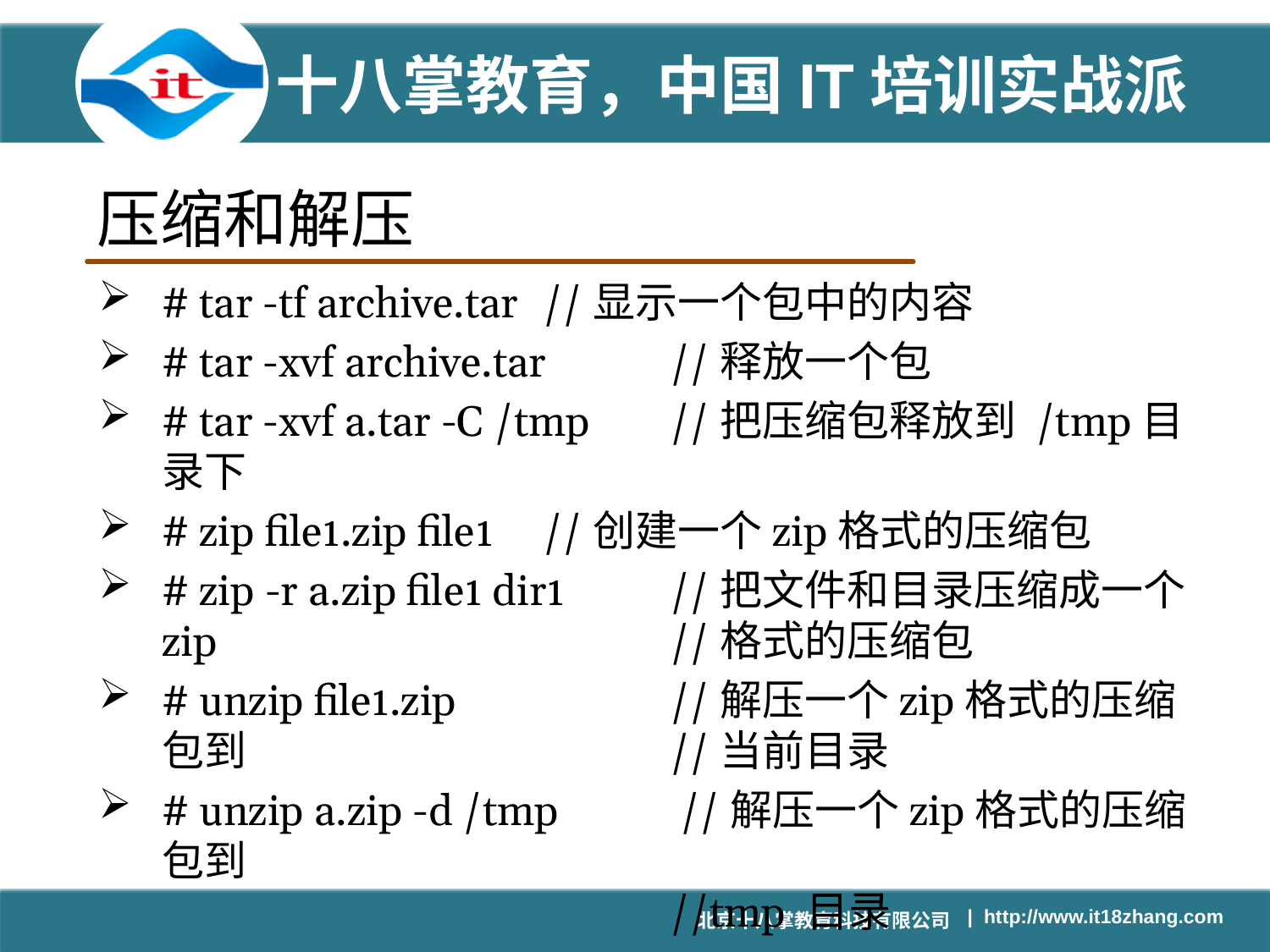

# 压缩和解压
# tar -tf archive.tar 	//显示一个包中的内容
# tar -xvf archive.tar 	//释放一个包
# tar -xvf a.tar -C /tmp 	//把压缩包释放到 /tmp目录下
# zip file1.zip file1	//创建一个zip格式的压缩包
# zip -r a.zip file1 dir1	//把文件和目录压缩成一个zip				//格式的压缩包
# unzip file1.zip		//解压一个zip格式的压缩包到				//当前目录
# unzip a.zip -d /tmp	 //解压一个zip格式的压缩包到 //tmp 目录